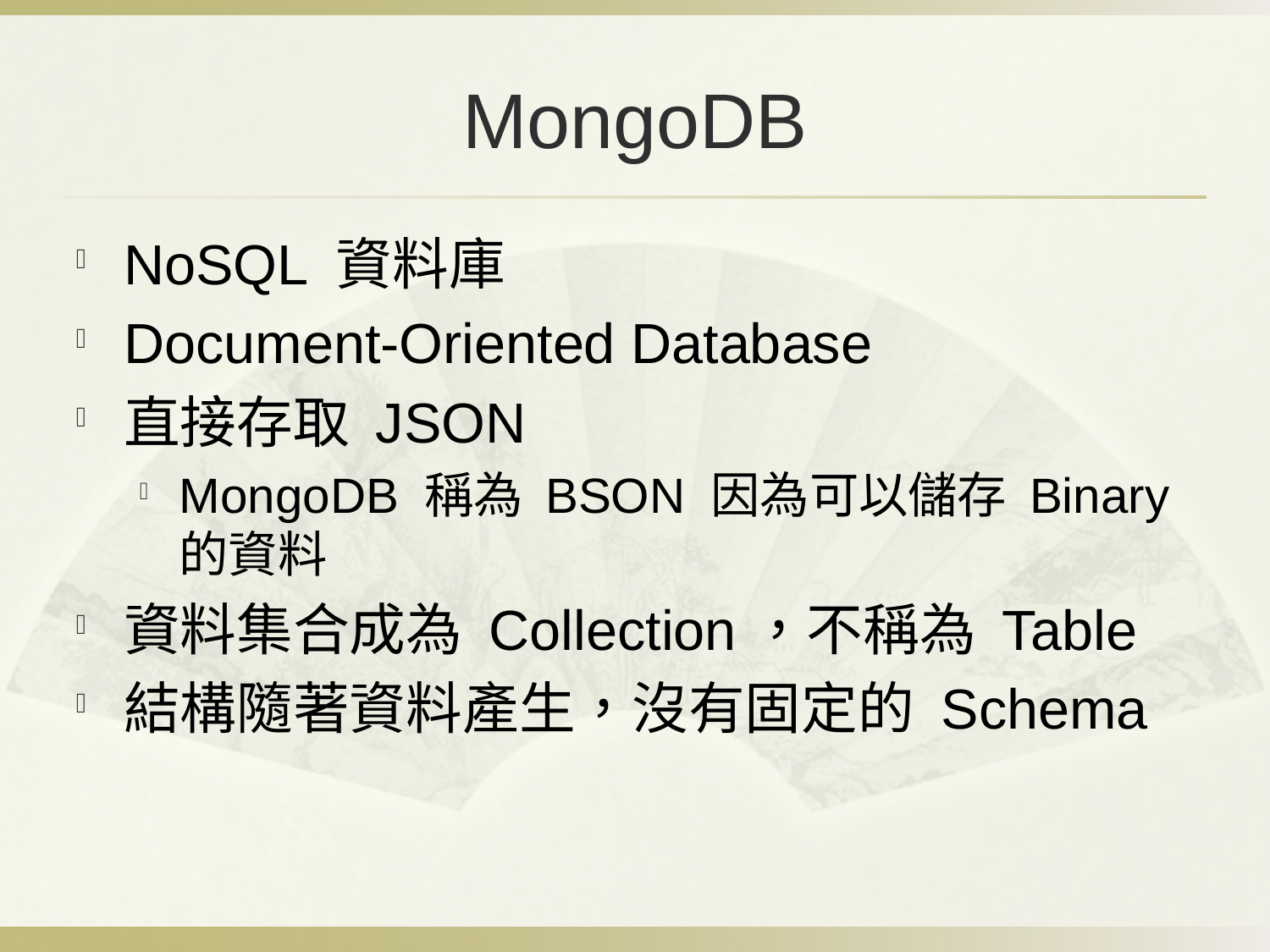

# MongoDB
NoSQL 資料庫
Document-Oriented Database
直接存取 JSON
MongoDB 稱為 BSON 因為可以儲存 Binary 的資料
資料集合成為 Collection，不稱為 Table
結構隨著資料產生，沒有固定的 Schema